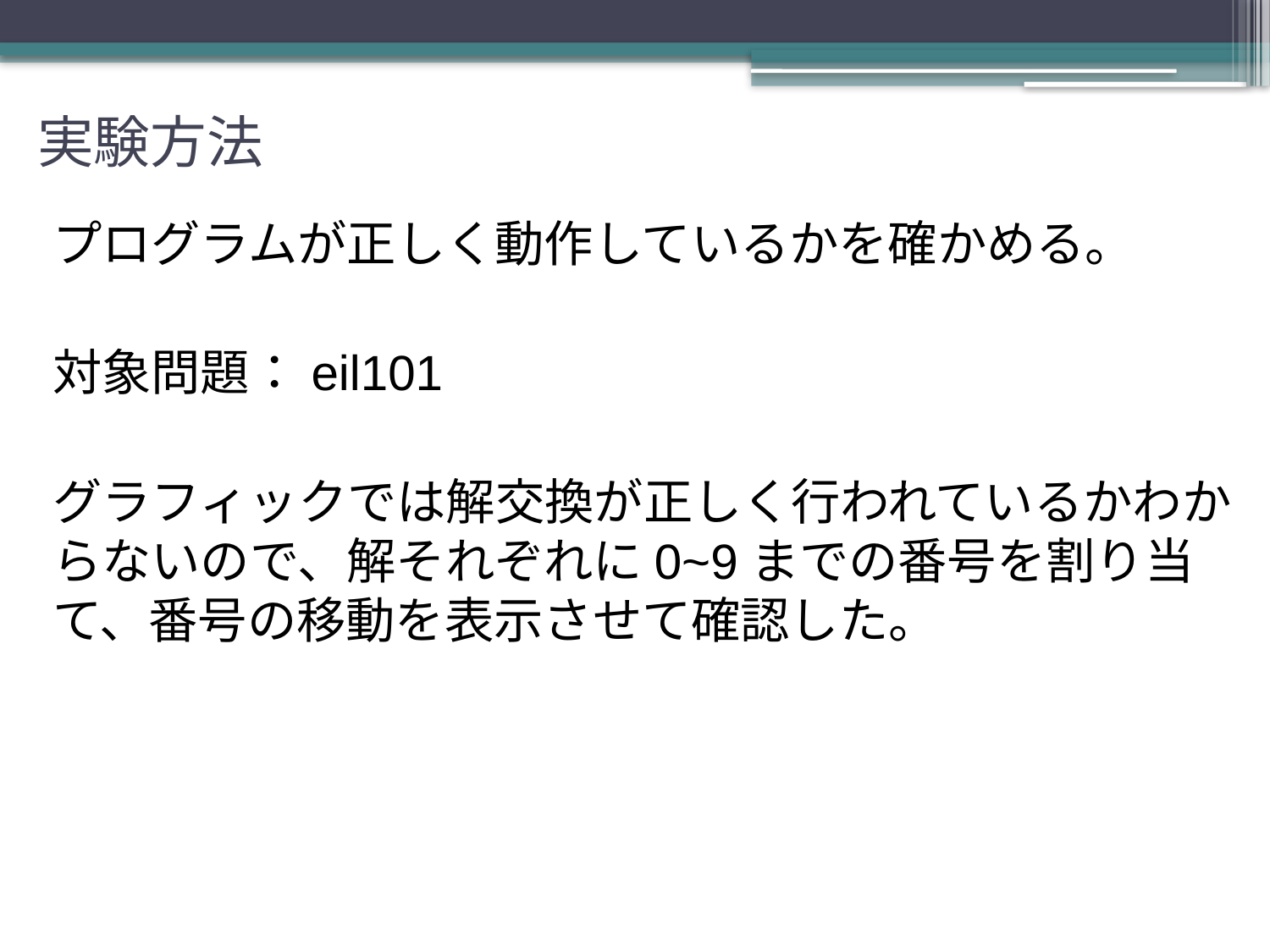

# 実験方法
プログラムが正しく動作しているかを確かめる。

対象問題：eil101

グラフィックでは解交換が正しく行われているかわからないので、解それぞれに0~9までの番号を割り当て、番号の移動を表示させて確認した。